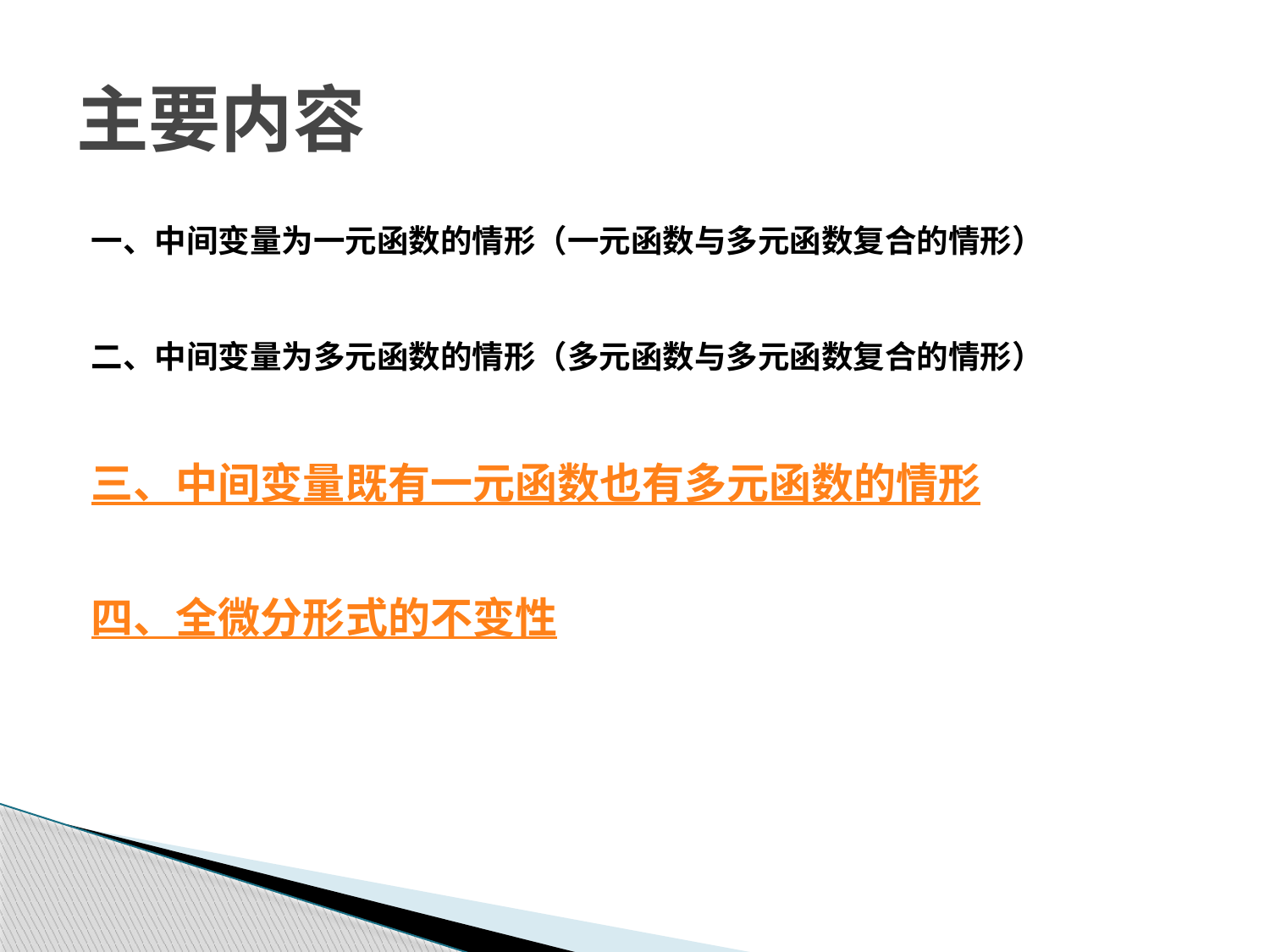

# 主要内容
一、中间变量为一元函数的情形（一元函数与多元函数复合的情形）

二、中间变量为多元函数的情形（多元函数与多元函数复合的情形）

三、中间变量既有一元函数也有多元函数的情形

四、全微分形式的不变性